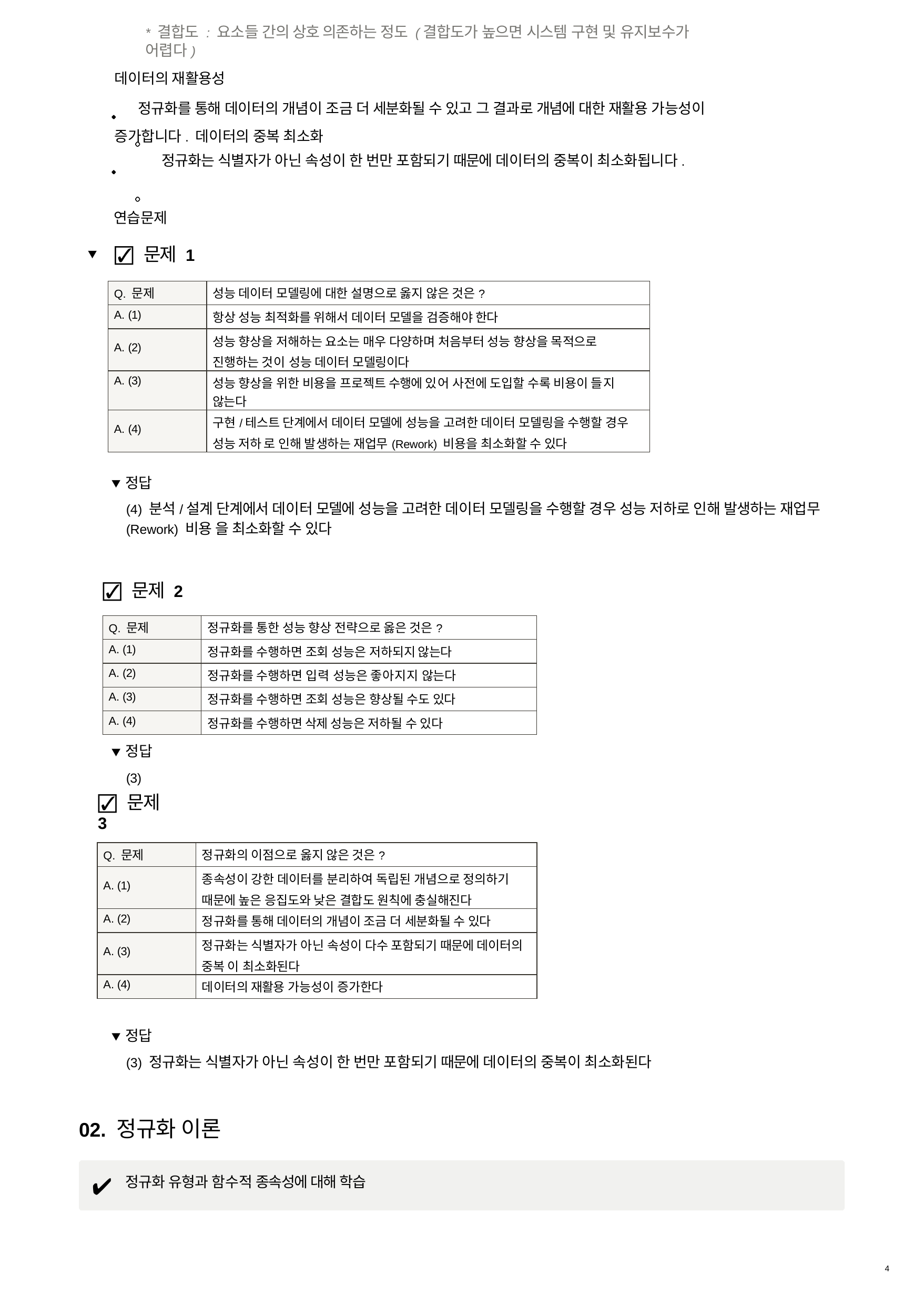

* 결합도 : 요소들 간의 상호 의존하는 정도 (결합도가 높으면 시스템 구현 및 유지보수가 어렵다)
데이터의 재활용성
정규화를 통해 데이터의 개념이 조금 더 세분화될 수 있고 그 결과로 개념에 대한 재활용 가능성이 증가합니다. 데이터의 중복 최소화
정규화는 식별자가 아닌 속성이 한 번만 포함되기 때문에 데이터의 중복이 최소화됩니다.

연습문제
☑ 문제 1

| Q. 문제 | 성능 데이터 모델링에 대한 설명으로 옳지 않은 것은? |
| --- | --- |
| A. (1) | 항상 성능 최적화를 위해서 데이터 모델을 검증해야 한다 |
| A. (2) | 성능 향상을 저해하는 요소는 매우 다양하며 처음부터 성능 향상을 목적으로 진행하는 것이 성능 데이터 모델링이다 |
| A. (3) | 성능 향상을 위한 비용을 프로젝트 수행에 있어 사전에 도입할 수록 비용이 들지 않는다 |
| A. (4) | 구현/테스트 단계에서 데이터 모델에 성능을 고려한 데이터 모델링을 수행할 경우 성능 저하 로 인해 발생하는 재업무(Rework) 비용을 최소화할 수 있다 |
정답
(4) 분석/설계 단계에서 데이터 모델에 성능을 고려한 데이터 모델링을 수행할 경우 성능 저하로 인해 발생하는 재업무(Rework) 비용 을 최소화할 수 있다

☑ 문제 2

| Q. 문제 | 정규화를 통한 성능 향상 전략으로 옳은 것은? |
| --- | --- |
| A. (1) | 정규화를 수행하면 조회 성능은 저하되지 않는다 |
| A. (2) | 정규화를 수행하면 입력 성능은 좋아지지 않는다 |
| A. (3) | 정규화를 수행하면 조회 성능은 향상될 수도 있다 |
| A. (4) | 정규화를 수행하면 삭제 성능은 저하될 수 있다 |
정답
(3)

☑ 문제 3
| Q. 문제 | 정규화의 이점으로 옳지 않은 것은? |
| --- | --- |
| A. (1) | 종속성이 강한 데이터를 분리하여 독립된 개념으로 정의하기 때문에 높은 응집도와 낮은 결합도 원칙에 충실해진다 |
| A. (2) | 정규화를 통해 데이터의 개념이 조금 더 세분화될 수 있다 |
| A. (3) | 정규화는 식별자가 아닌 속성이 다수 포함되기 때문에 데이터의 중복 이 최소화된다 |
| A. (4) | 데이터의 재활용 가능성이 증가한다 |
정답
(3) 정규화는 식별자가 아닌 속성이 한 번만 포함되기 때문에 데이터의 중복이 최소화된다

02. 정규화 이론

✔
정규화 유형과 함수적 종속성에 대해 학습
4